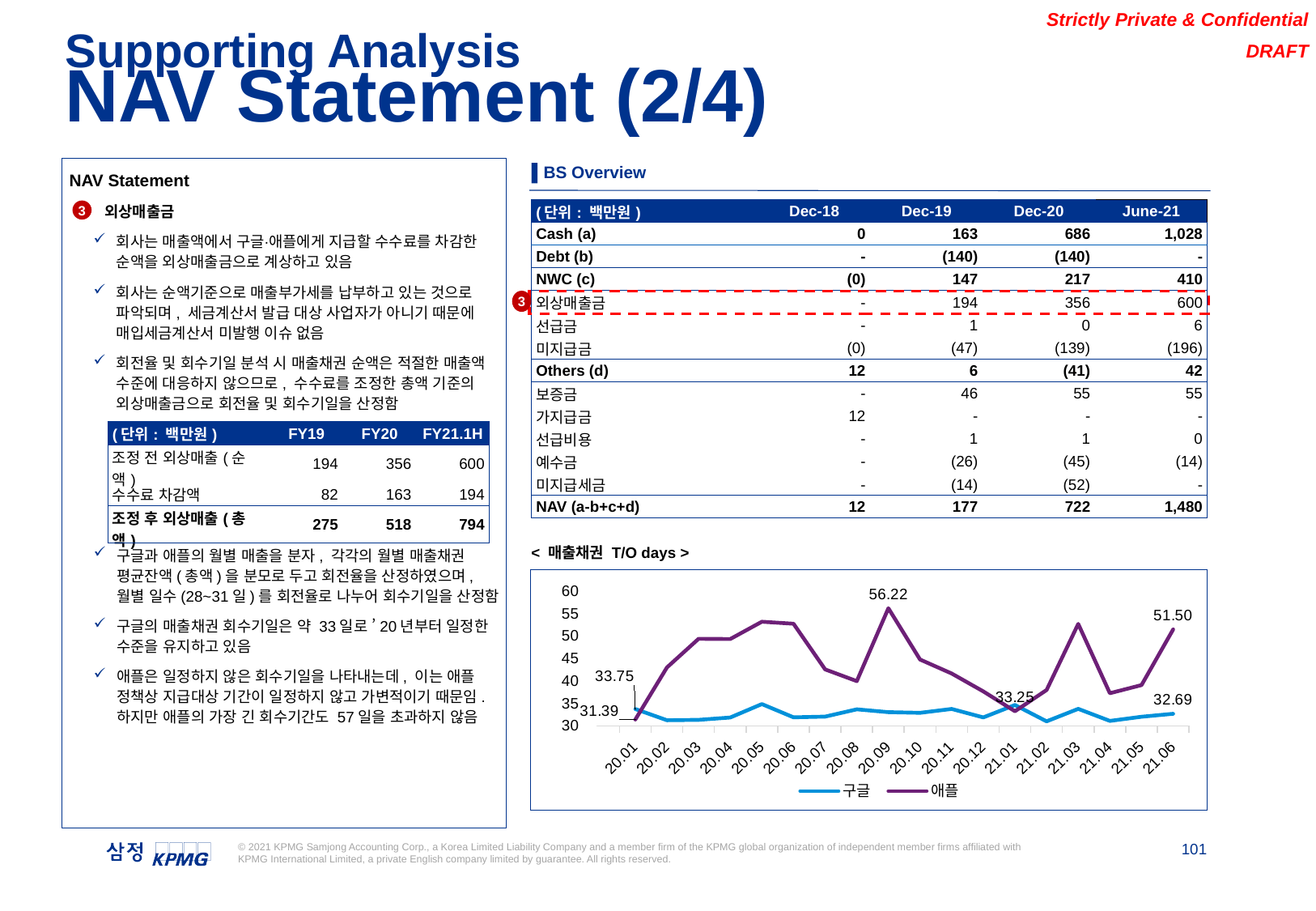

Supporting Analysis
NAV Statement (2/4)
▌BS Overview

NAV Statement
외상매출금
회사는 매출액에서 구글∙애플에게 지급할 수수료를 차감한 순액을 외상매출금으로 계상하고 있음
회사는 순액기준으로 매출부가세를 납부하고 있는 것으로 파악되며, 세금계산서 발급 대상 사업자가 아니기 때문에  매입세금계산서 미발행 이슈 없음
회전율 및 회수기일 분석 시 매출채권 순액은 적절한 매출액 수준에 대응하지 않으므로, 수수료를 조정한 총액 기준의 외상매출금으로 회전율 및 회수기일을 산정함

구글과 애플의 월별 매출을 분자, 각각의 월별 매출채권 평균잔액(총액)을 분모로 두고 회전율을 산정하였으며, 월별 일수(28~31일)를 회전율로 나누어 회수기일을 산정함
구글의 매출채권 회수기일은 약 33일로 ’20년부터 일정한 수준을 유지하고 있음
애플은 일정하지 않은 회수기일을 나타내는데, 이는 애플 정책상 지급대상 기간이 일정하지 않고 가변적이기 때문임. 하지만 애플의 가장 긴 회수기간도 57일을 초과하지 않음

| (단위: 백만원) | Dec-18 | Dec-19 | Dec-20 | June-21 |
| --- | --- | --- | --- | --- |
| Cash (a) | 0 | 163 | 686 | 1,028 |
| Debt (b) | - | (140) | (140) | - |
| NWC (c) | (0) | 147 | 217 | 410 |
| 외상매출금 | - | 194 | 356 | 600 |
| 선급금 | - | 1 | 0 | 6 |
| 미지급금 | (0) | (47) | (139) | (196) |
| Others (d) | 12 | 6 | (41) | 42 |
| 보증금 | - | 46 | 55 | 55 |
| 가지급금 | 12 | - | - | - |
| 선급비용 | - | 1 | 1 | 0 |
| 예수금 | - | (26) | (45) | (14) |
| 미지급세금 | - | (14) | (52) | - |
| NAV (a-b+c+d) | 12 | 177 | 722 | 1,480 |
3
3

| (단위: 백만원) | FY19 | FY20 | FY21.1H |
| --- | --- | --- | --- |
| 조정 전 외상매출(순액) | 194 | 356 | 600 |
| 수수료 차감액 | 82 | 163 | 194 |
| 조정 후 외상매출(총액) | 275 | 518 | 794 |
< 매출채권 T/O days >

### Chart

| Category | 구글 | 애플 |
|---|---|---|
| 43830 | None | None |
| 43861 | 33.747728973727405 | 31.38596566059951 |
| 43890 | 31.237372426849053 | 43.02225066780968 |
| 43921 | 31.324646155134136 | 49.40339643569919 |
| 43951 | 31.84709965173571 | 49.35208419087323 |
| 43982 | 34.84671766585429 | 53.20964290796841 |
| 44012 | 31.889167486128507 | 52.7618121374478 |
| 44043 | 32.05009950739076 | 42.58588154820312 |
| 44074 | 33.67293388831032 | 39.97166883505174 |
| 44104 | 33.048057257345086 | 56.2174332074725 |
| 44135 | 32.899247998811845 | 44.79420843546539 |
| 44165 | 33.75939846205187 | 41.668413178123565 |
| 44196 | 31.87093308201913 | 37.675427959326 |
| 44227 | 34.6440509948852 | 33.24658621475419 |
| 44255 | 30.99382327743134 | 37.97786336916608 |
| 44286 | 33.77480084416986 | 52.725305735594176 |
| 44316 | 31.087526841599153 | 37.27033221091489 |
| 44347 | 32.02034756346014 | 39.09220524515563 |
| 44377 | 32.685020394718364 | 51.49534976050344 |